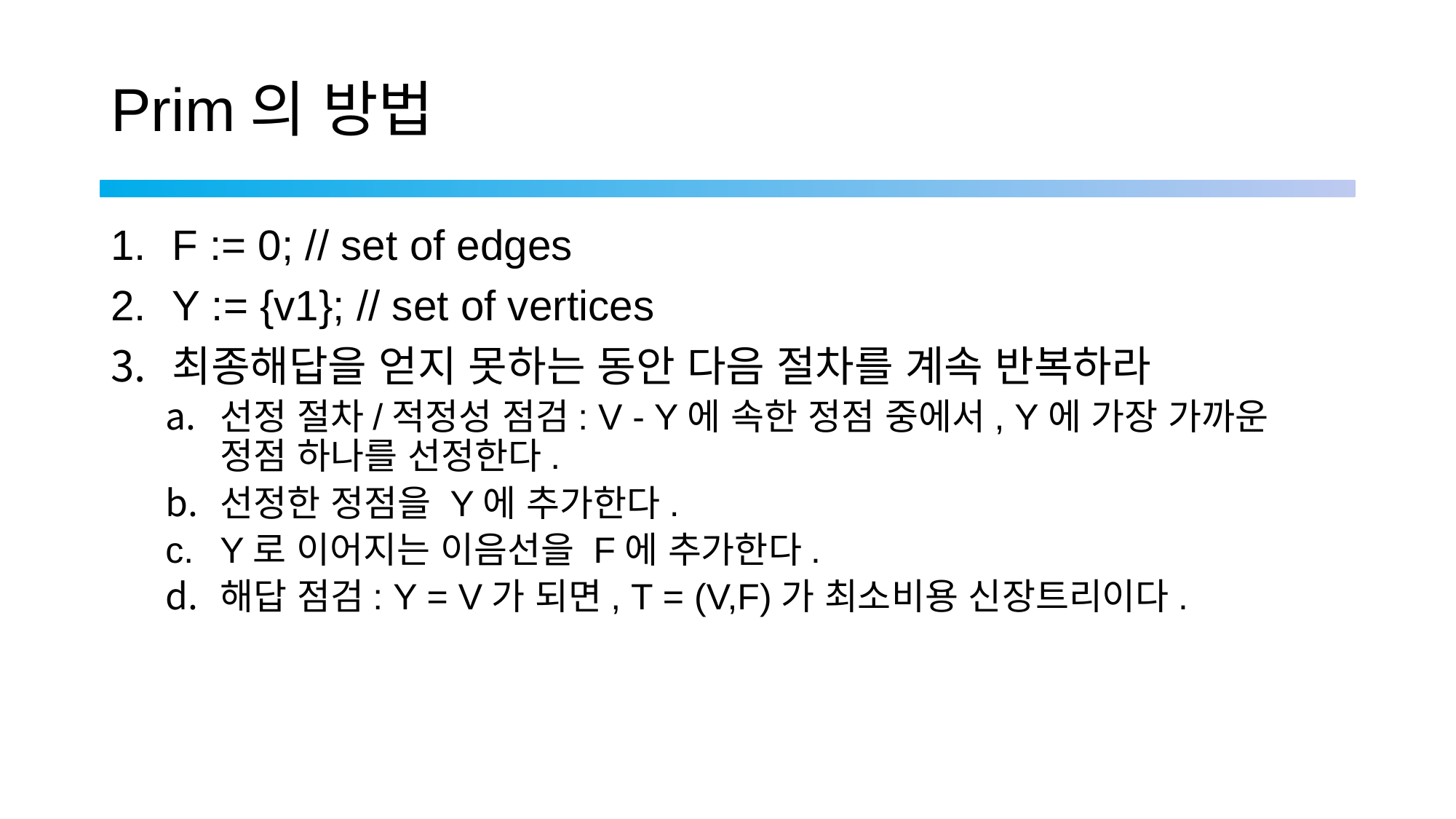

# Prim의 방법
F := 0; // set of edges
Y := {v1}; // set of vertices
최종해답을 얻지 못하는 동안 다음 절차를 계속 반복하라
선정 절차/적정성 점검: V - Y에 속한 정점 중에서, Y에 가장 가까운 정점 하나를 선정한다.
선정한 정점을 Y에 추가한다.
Y로 이어지는 이음선을 F에 추가한다.
해답 점검: Y = V가 되면, T = (V,F)가 최소비용 신장트리이다.